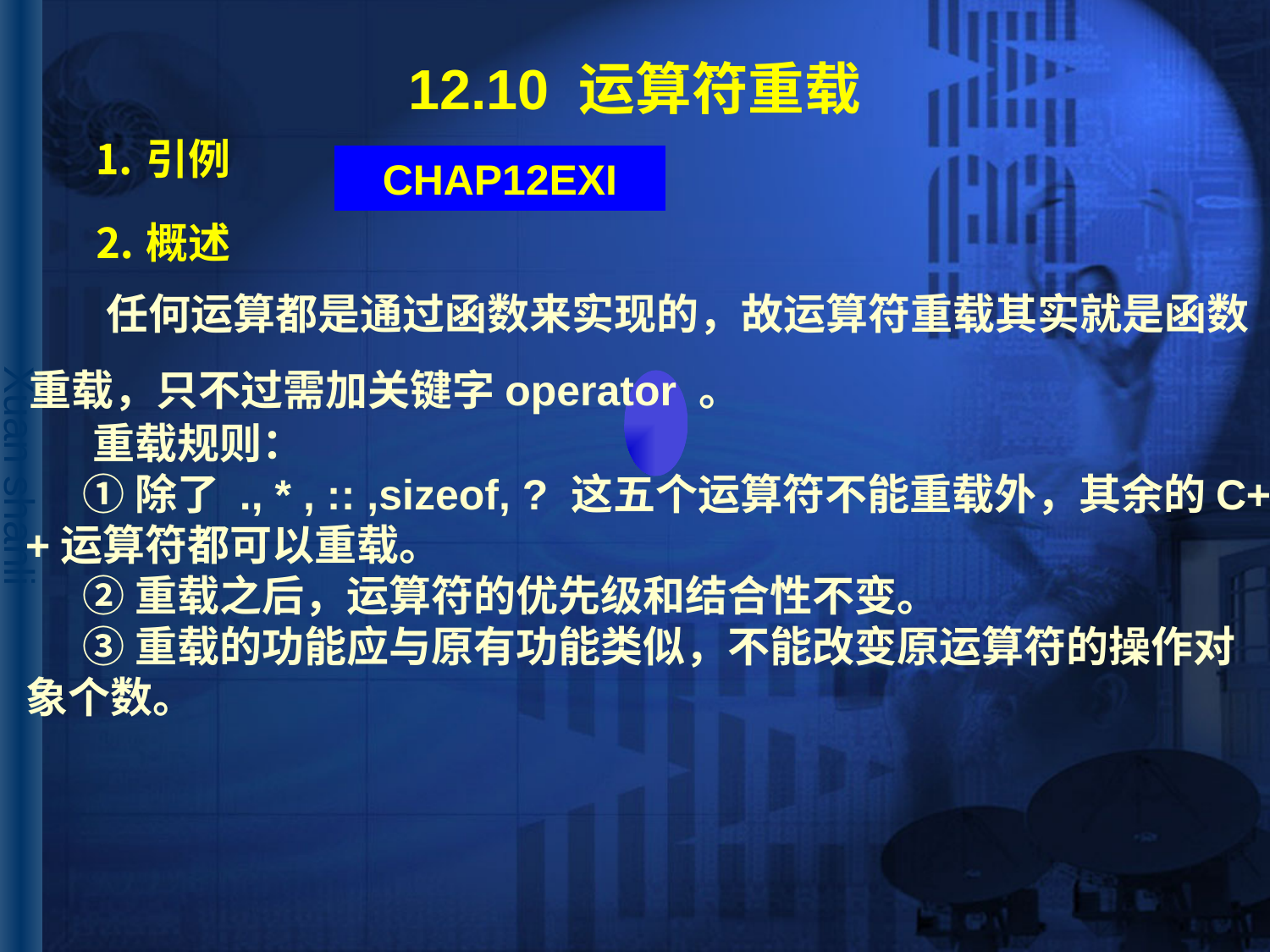

# 12.10 运算符重载
        ⒈引例
CHAP12EXI
        ⒉概述
       任何运算都是通过函数来实现的，故运算符重载其实就是函数
重载，只不过需加关键字operator 。
      重载规则：
      ①除了 ., * , :: ,sizeof, ? 这五个运算符不能重载外，其余的C++运算符都可以重载。
      ②重载之后，运算符的优先级和结合性不变。
      ③重载的功能应与原有功能类似，不能改变原运算符的操作对
象个数。